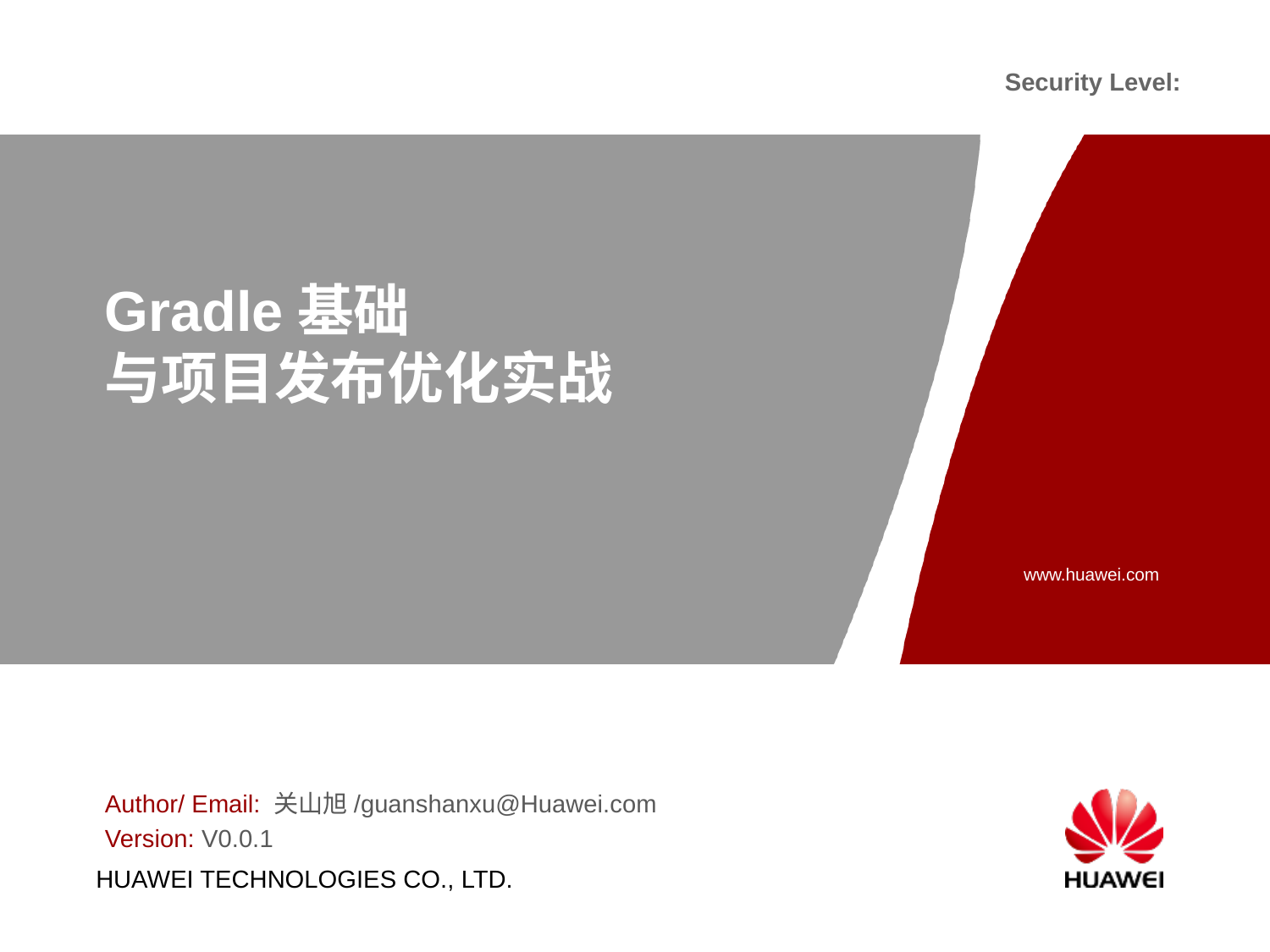

# Gradle基础 与项目发布优化实战
Author/ Email: 关山旭/guanshanxu@Huawei.com
Version: V0.0.1